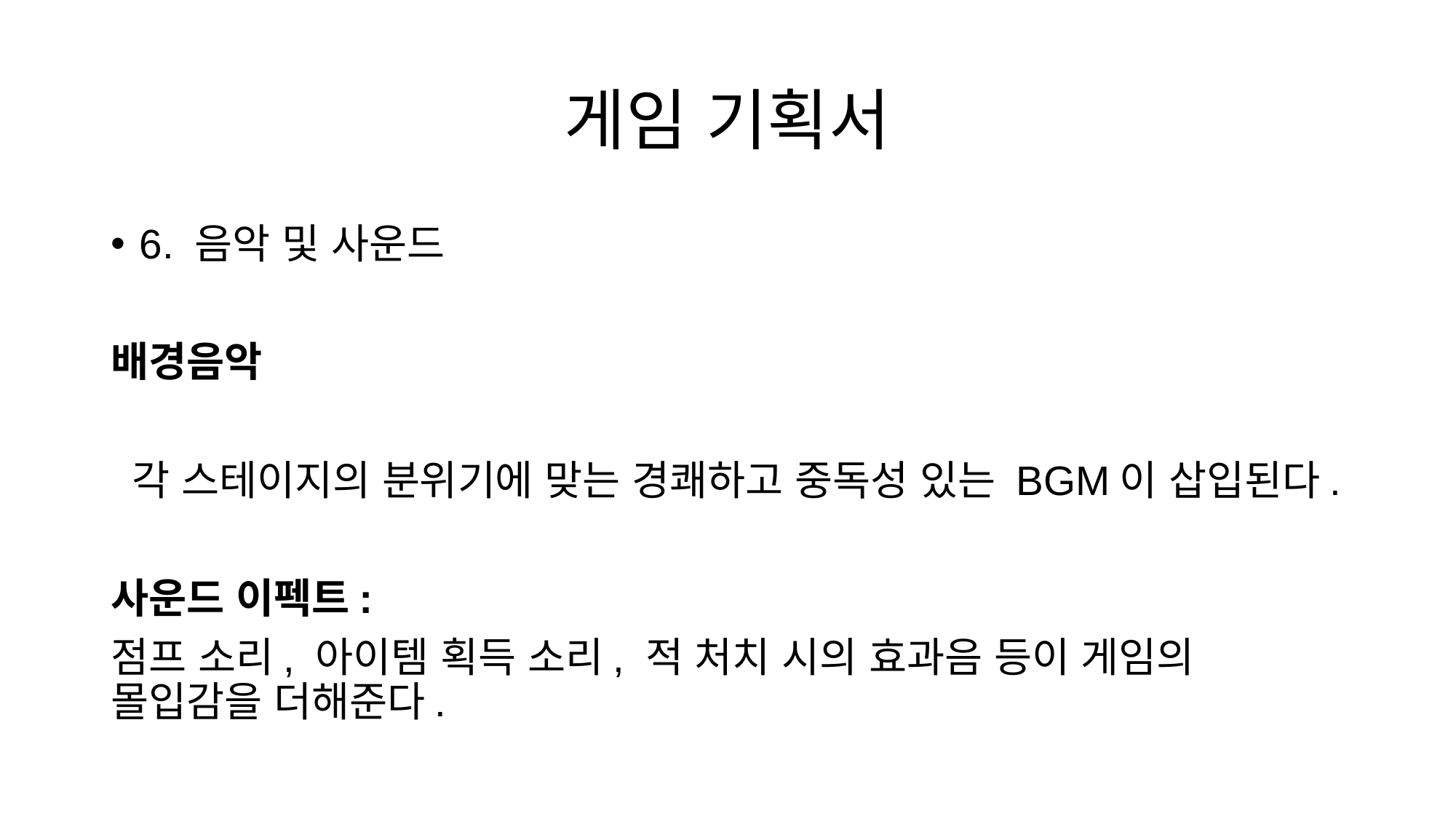

# 게임 기획서
6. 음악 및 사운드

배경음악

 각 스테이지의 분위기에 맞는 경쾌하고 중독성 있는 BGM이 삽입된다.

사운드 이펙트:
점프 소리, 아이템 획득 소리, 적 처치 시의 효과음 등이 게임의 몰입감을 더해준다.